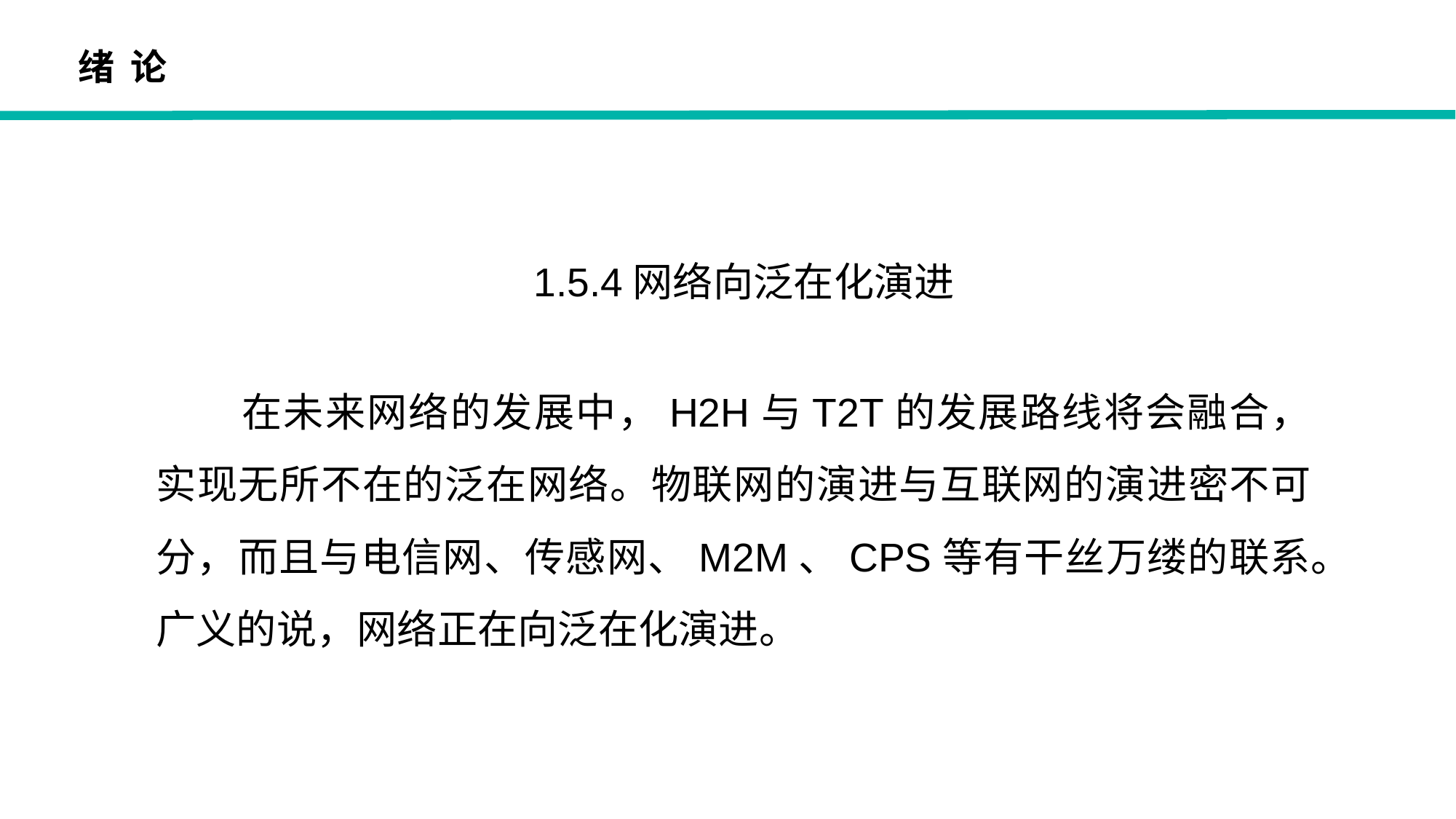

1.5.4网络向泛在化演进
在未来网络的发展中，H2H与T2T的发展路线将会融合，实现无所不在的泛在网络。物联网的演进与互联网的演进密不可分，而且与电信网、传感网、M2M、CPS等有干丝万缕的联系。广义的说，网络正在向泛在化演进。